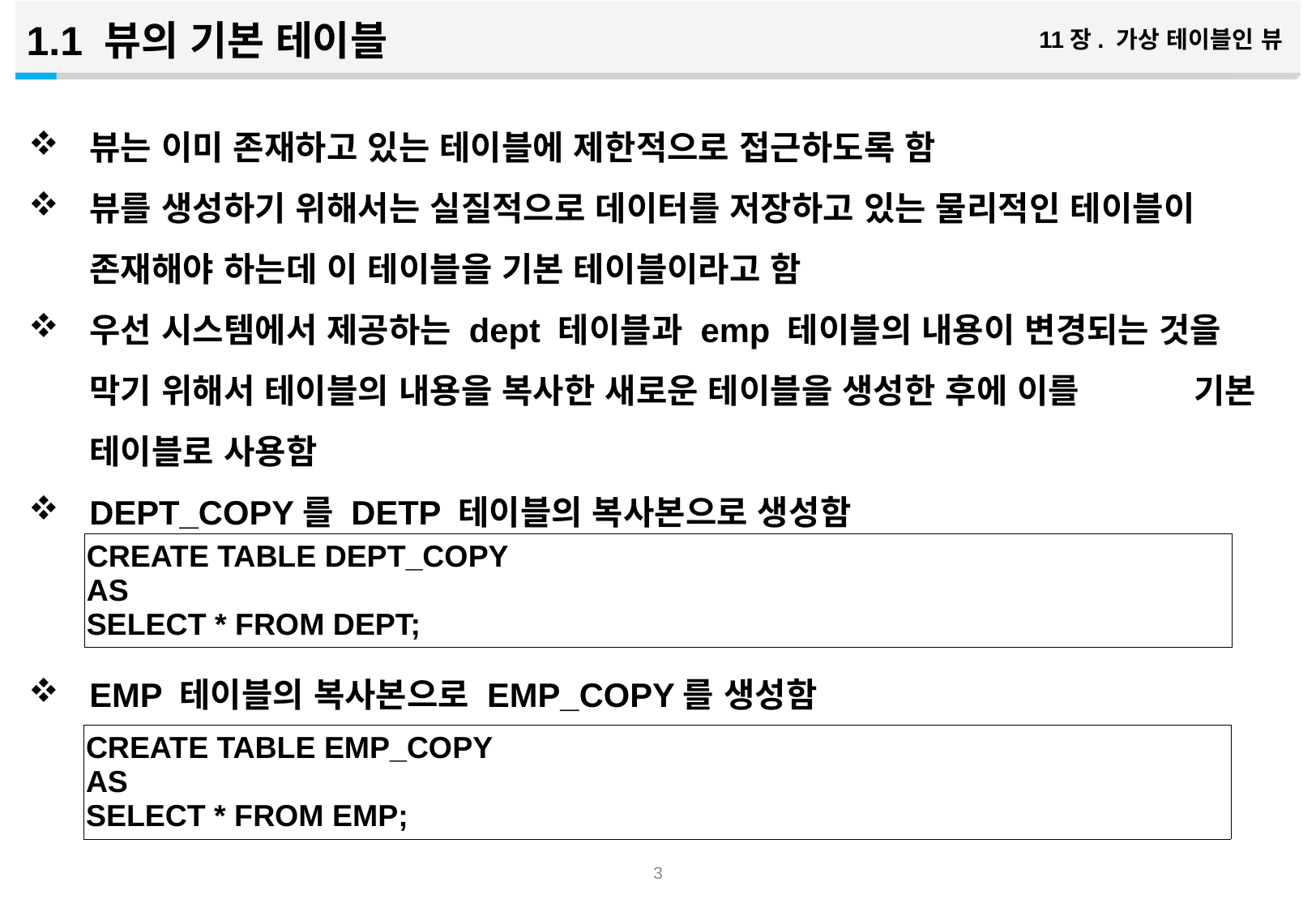

1.1 뷰의 기본 테이블
11장. 가상 테이블인 뷰
뷰는 이미 존재하고 있는 테이블에 제한적으로 접근하도록 함
뷰를 생성하기 위해서는 실질적으로 데이터를 저장하고 있는 물리적인 테이블이 존재해야 하는데 이 테이블을 기본 테이블이라고 함
우선 시스템에서 제공하는 dept 테이블과 emp 테이블의 내용이 변경되는 것을 막기 위해서 테이블의 내용을 복사한 새로운 테이블을 생성한 후에 이를            기본 테이블로 사용함
DEPT_COPY를 DETP 테이블의 복사본으로 생성함

EMP 테이블의 복사본으로 EMP_COPY를 생성함
| CREATE TABLE DEPT\_COPY AS SELECT \* FROM DEPT; |
| --- |
| CREATE TABLE EMP\_COPY AS SELECT \* FROM EMP; |
| --- |
3